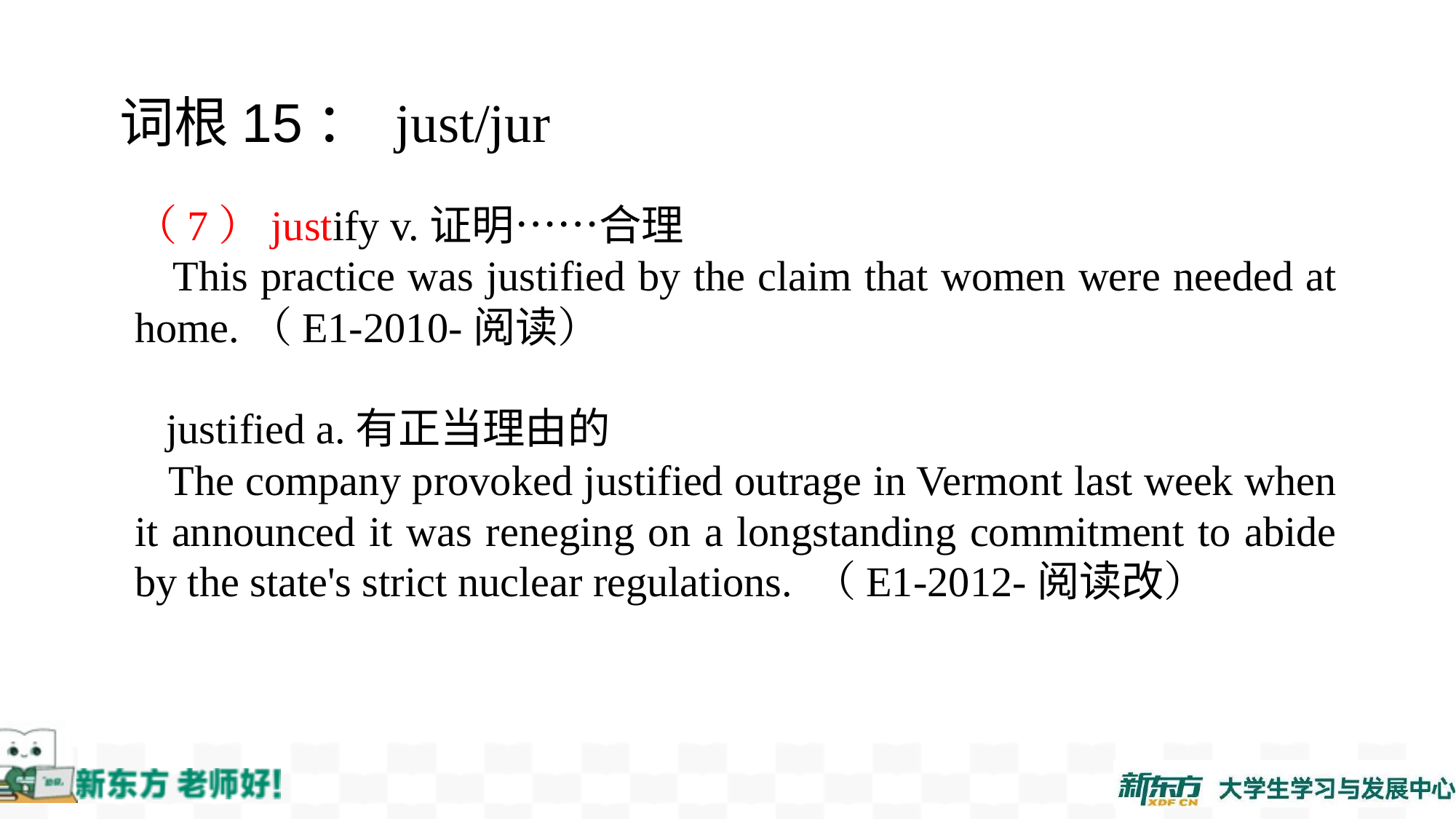

词根15： just/jur

（7）justify v.证明……合理
   This practice was justified by the claim that women were needed at home.（E1-2010-阅读）

   justified a.有正当理由的
   The company provoked justified outrage in Vermont last week when it announced it was reneging on a longstanding commitment to abide by the state's strict nuclear regulations. （E1-2012-阅读改）